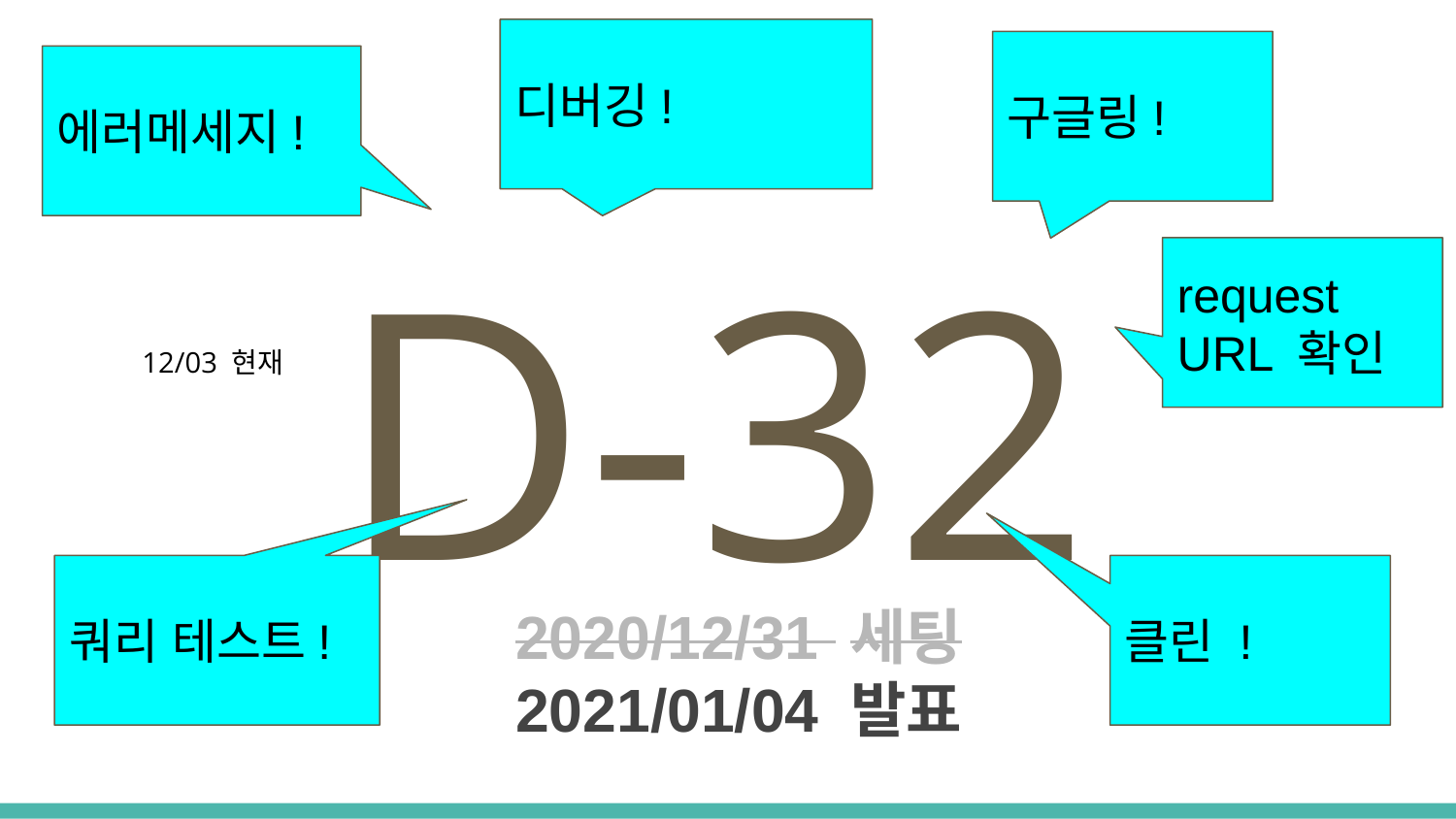

디버깅!
구글링!
에러메세지!
D-32
request
URL 확인
12/03 현재
쿼리 테스트!
클린 !
2020/12/31 세팅
2021/01/04 발표